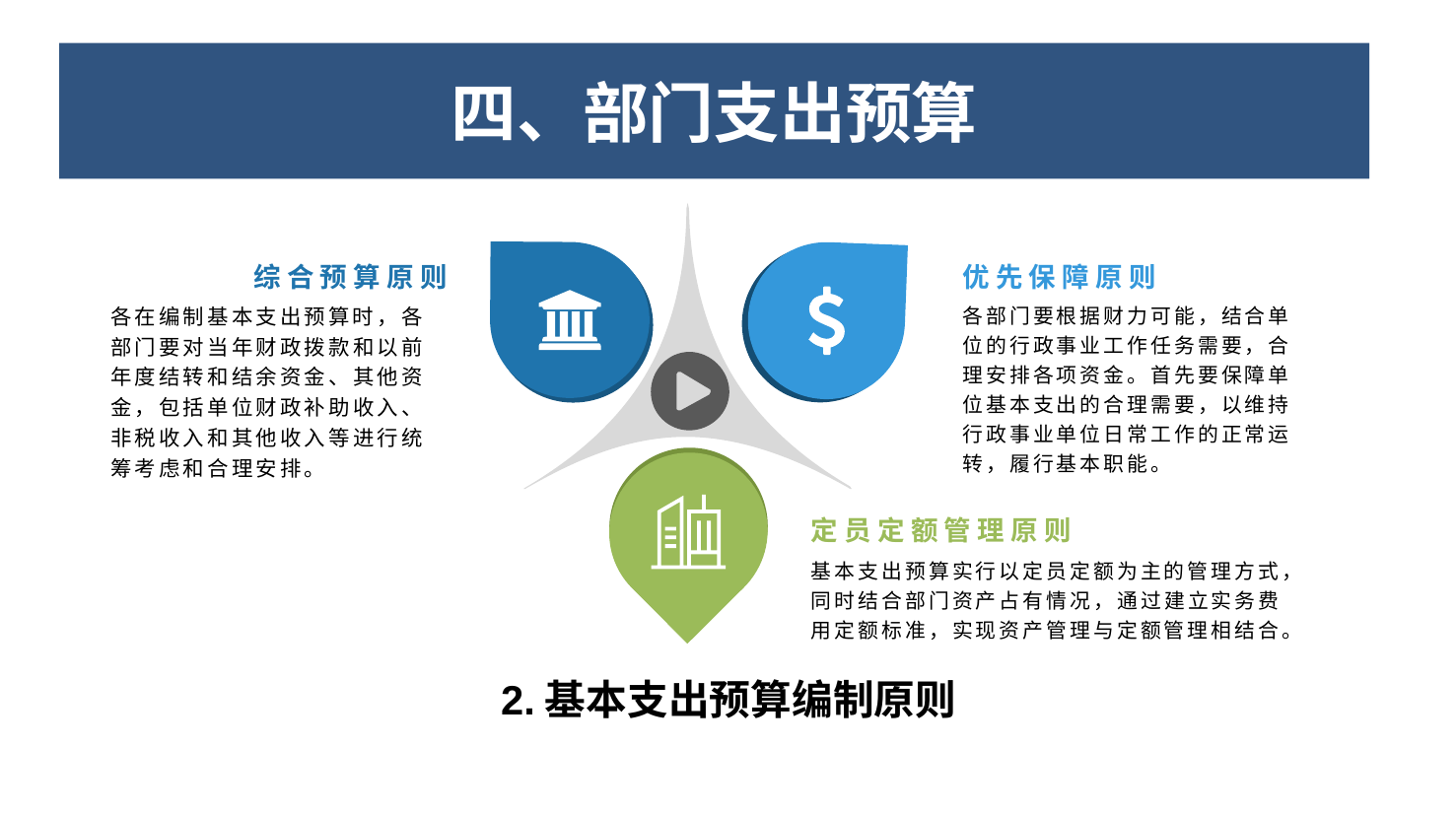

六、部门支出预算的编制
四、部门支出预算

综合预算原则
优先保障原则

各在编制基本支出预算时，各部门要对当年财政拨款和以前年度结转和结余资金、其他资金，包括单位财政补助收入、非税收入和其他收入等进行统筹考虑和合理安排。
各部门要根据财力可能，结合单位的行政事业工作任务需要，合理安排各项资金。首先要保障单位基本支出的合理需要，以维持行政事业单位日常工作的正常运转，履行基本职能。

定员定额管理原则
基本支出预算实行以定员定额为主的管理方式，同时结合部门资产占有情况，通过建立实务费用定额标准，实现资产管理与定额管理相结合。
2.基本支出预算编制原则